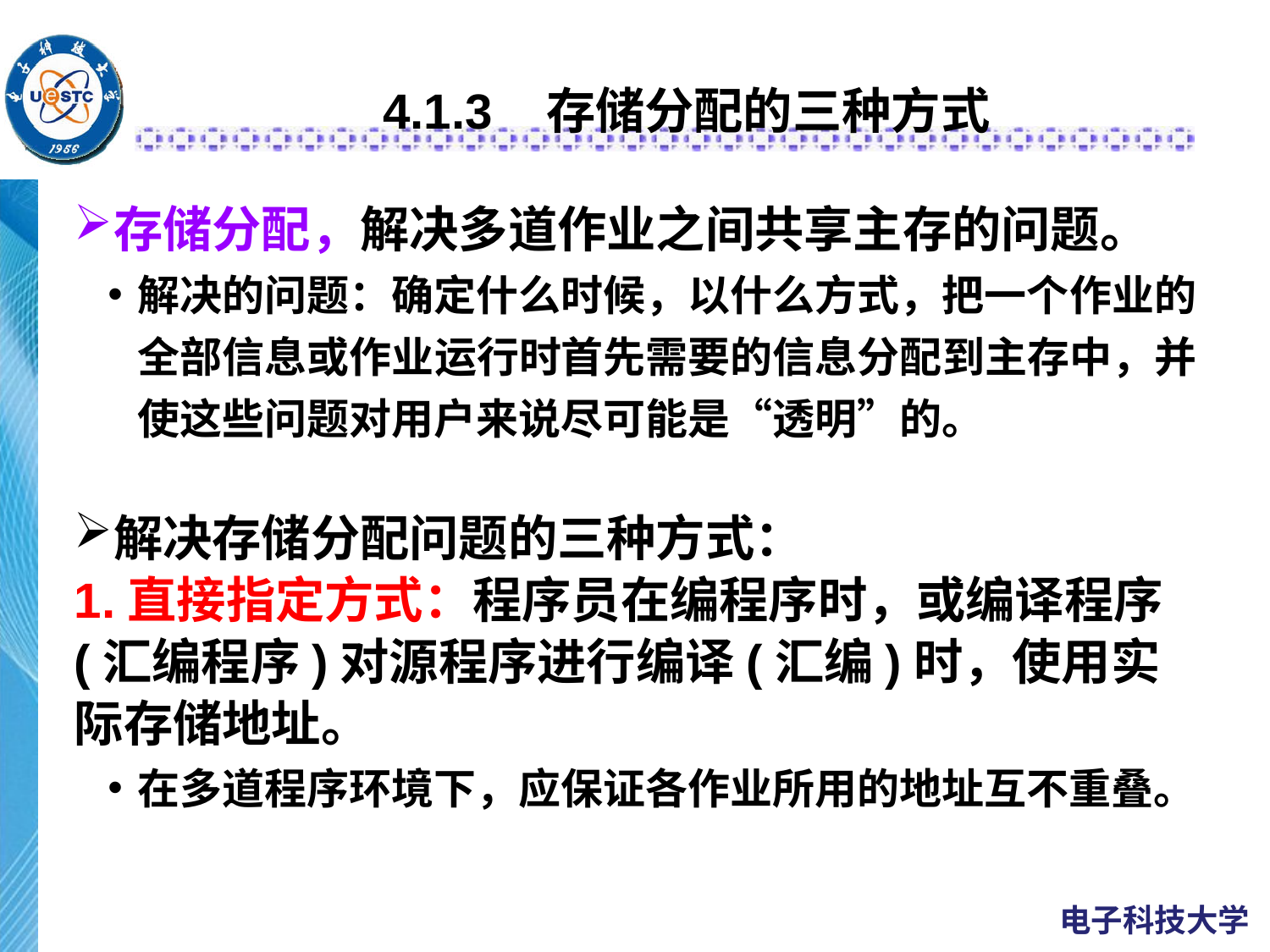

4.1.3   存储分配的三种方式
存储分配，解决多道作业之间共享主存的问题。
解决的问题：确定什么时候，以什么方式，把一个作业的全部信息或作业运行时首先需要的信息分配到主存中，并使这些问题对用户来说尽可能是“透明”的。

解决存储分配问题的三种方式：
1.直接指定方式：程序员在编程序时，或编译程序(汇编程序)对源程序进行编译(汇编)时，使用实际存储地址。
在多道程序环境下，应保证各作业所用的地址互不重叠。